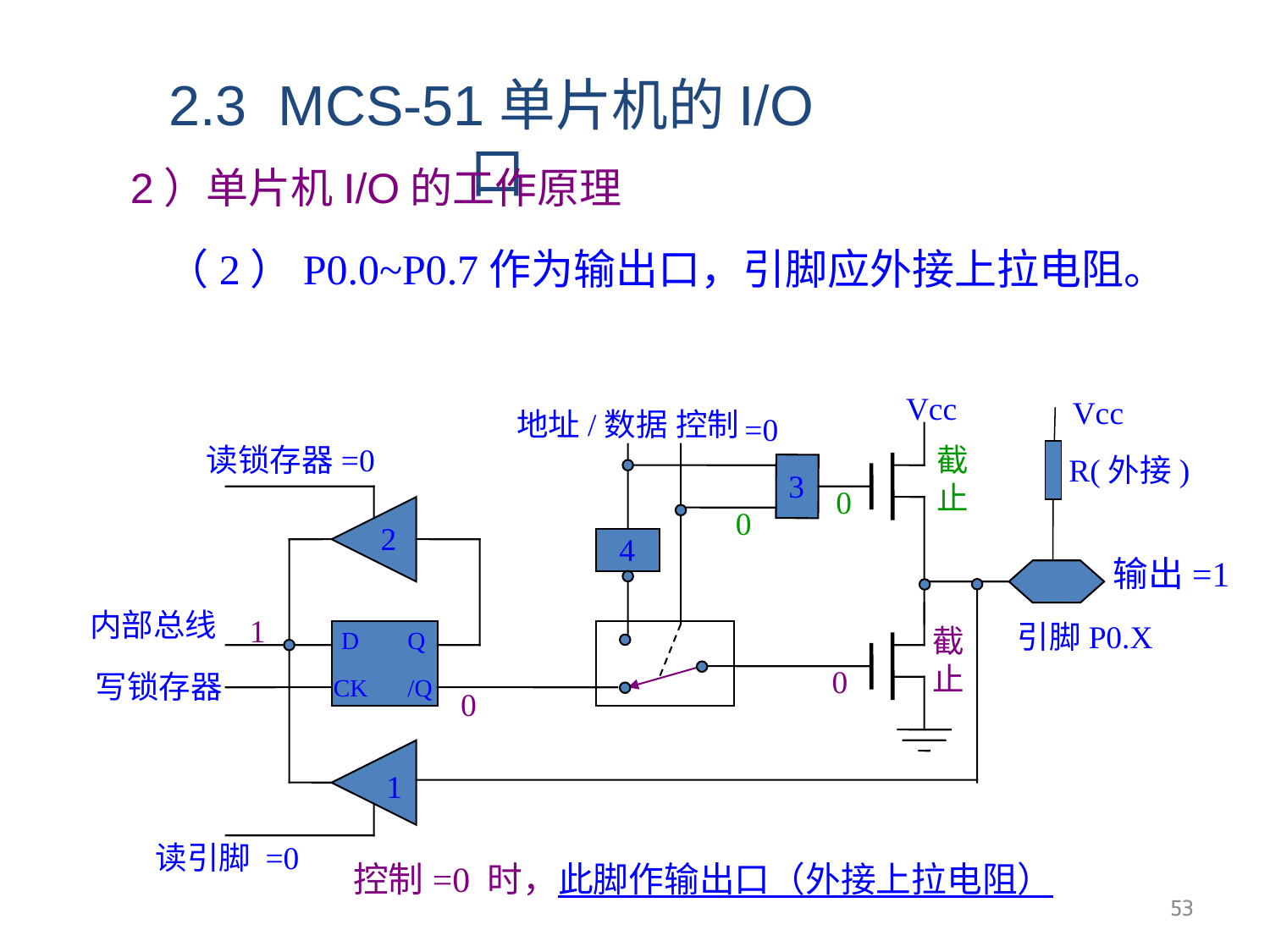

2.3  MCS-51单片机的I/O口
2）单片机I/O的工作原理
  （2）P0.0~P0.7作为输出口，引脚应外接上拉电阻。
Vcc
Vcc

控制
地址/数据
=0

读锁存器=0
截止

R(外接)

3

0

0

2
4

输出=1

内部总线

1
引脚P0.X
截止
D
Q

0
写锁存器

CK
/Q

0

1

读引脚 =0

控制=0 时，此脚作输出口（外接上拉电阻）
53